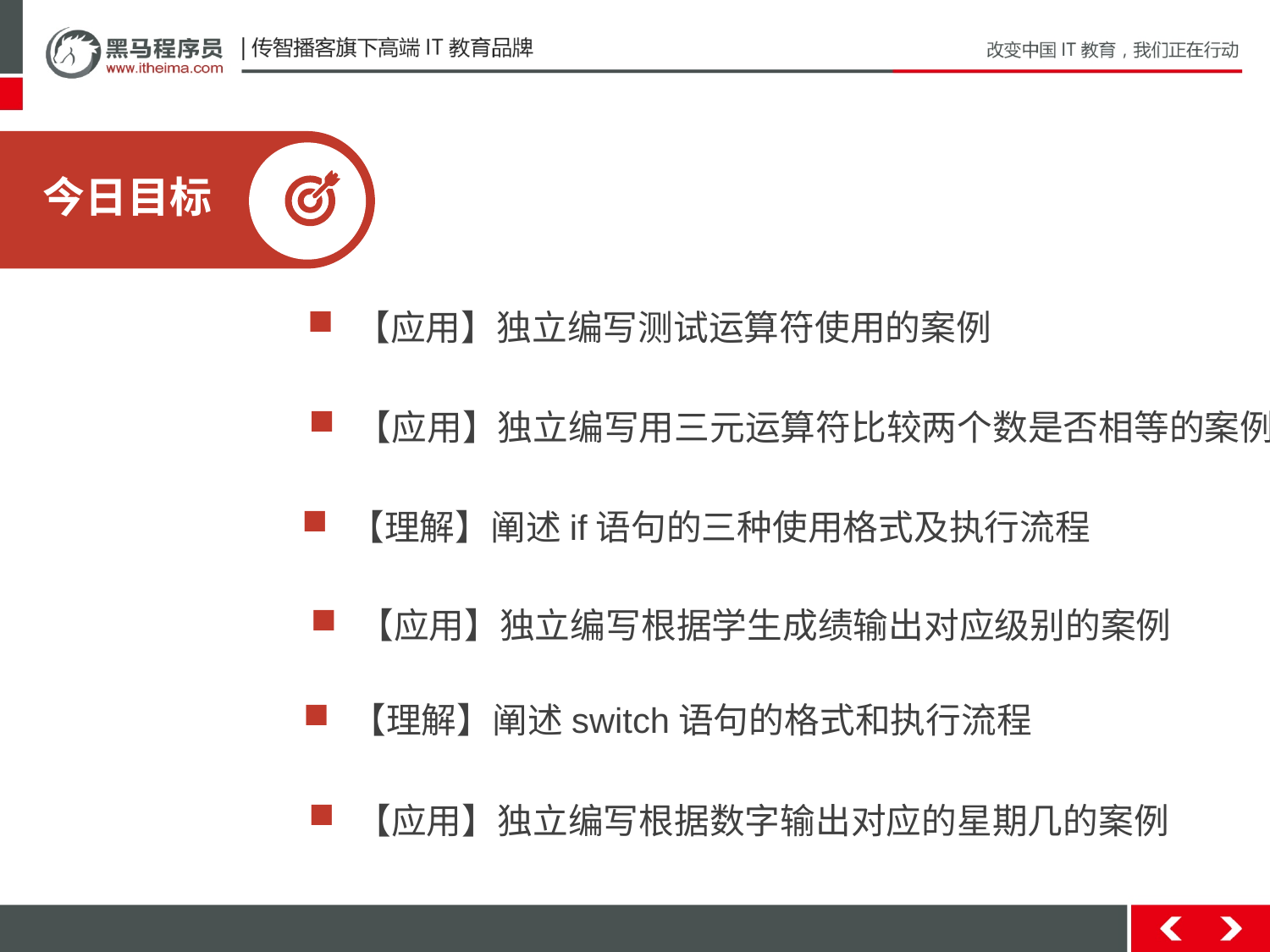

今日目标

【应用】独立编写测试运算符使用的案例
【应用】独立编写用三元运算符比较两个数是否相等的案例
【理解】阐述if语句的三种使用格式及执行流程
【应用】独立编写根据学生成绩输出对应级别的案例
【理解】阐述switch语句的格式和执行流程
【应用】独立编写根据数字输出对应的星期几的案例